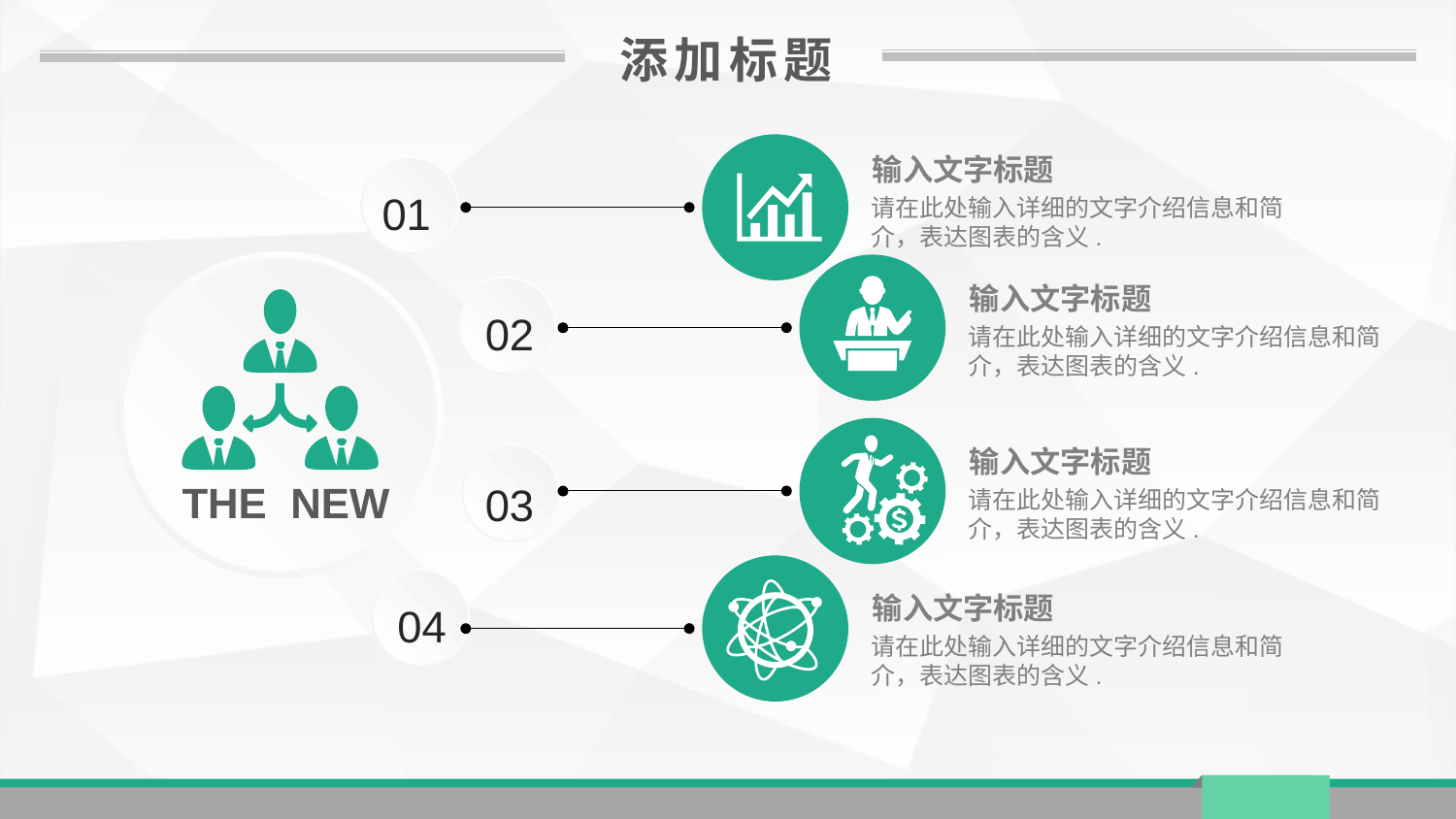

添加标题

输入文字标题

01
请在此处输入详细的文字介绍信息和简介，表达图表的含义.

输入文字标题

02
请在此处输入详细的文字介绍信息和简介，表达图表的含义.

输入文字标题

THE  NEW
03
请在此处输入详细的文字介绍信息和简介，表达图表的含义.

输入文字标题
04
请在此处输入详细的文字介绍信息和简介，表达图表的含义.